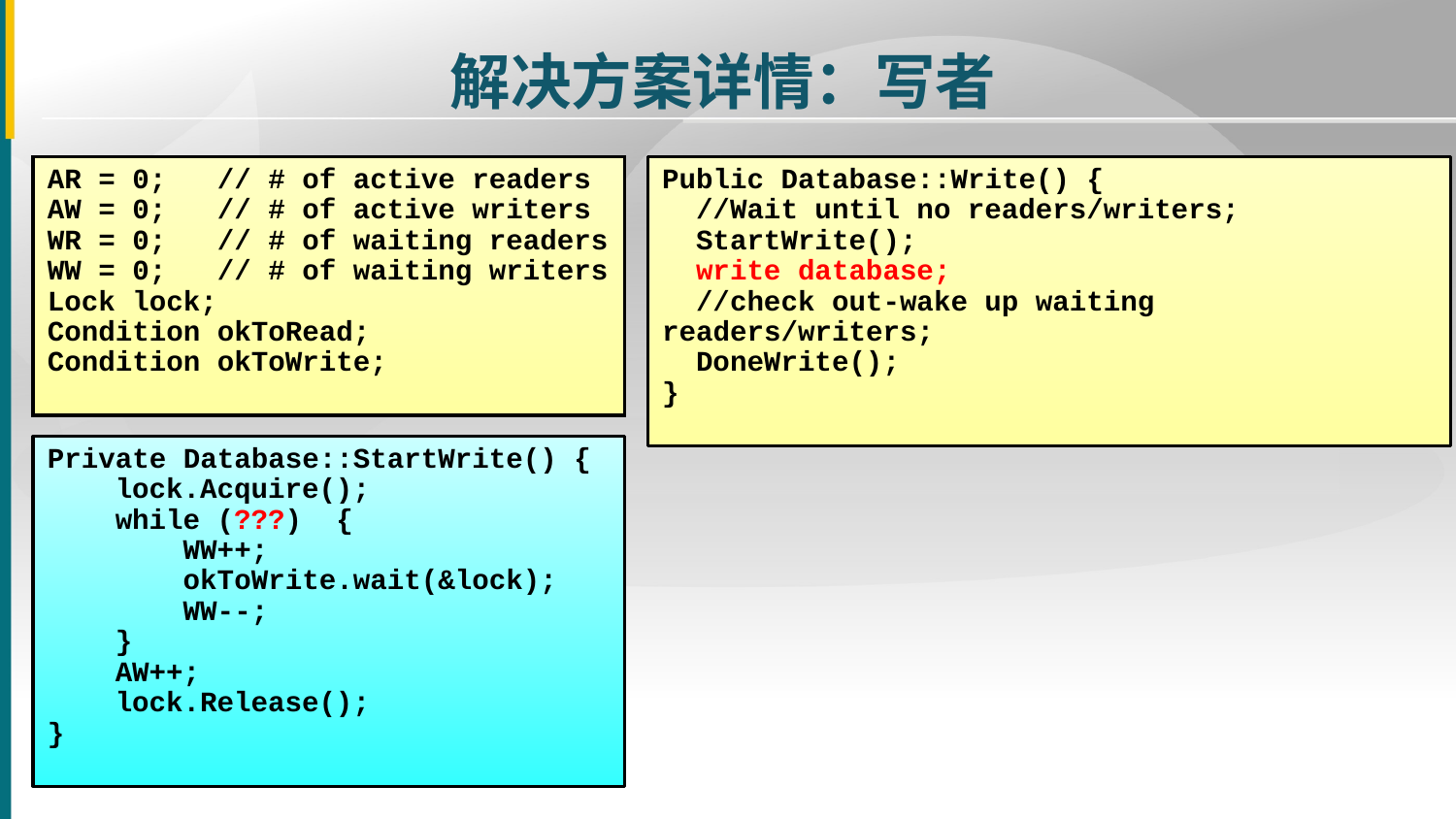

解决方案详情：写者
AR = 0;   // # of active readers
AW = 0;   // # of active writers
WR = 0;   // # of waiting readers
WW = 0;   // # of waiting writers
Lock lock;
Condition okToRead;
Condition okToWrite;

Public Database::Write() {
  //Wait until no readers/writers;
  StartWrite();
  write database;
  //check out-wake up waiting readers/writers;
  DoneWrite();
}

Private Database::StartWrite() {
    lock.Acquire();
    while (???)  {
        WW++;
        okToWrite.wait(&lock);
        WW--;
    }
    AW++;
    lock.Release();
}